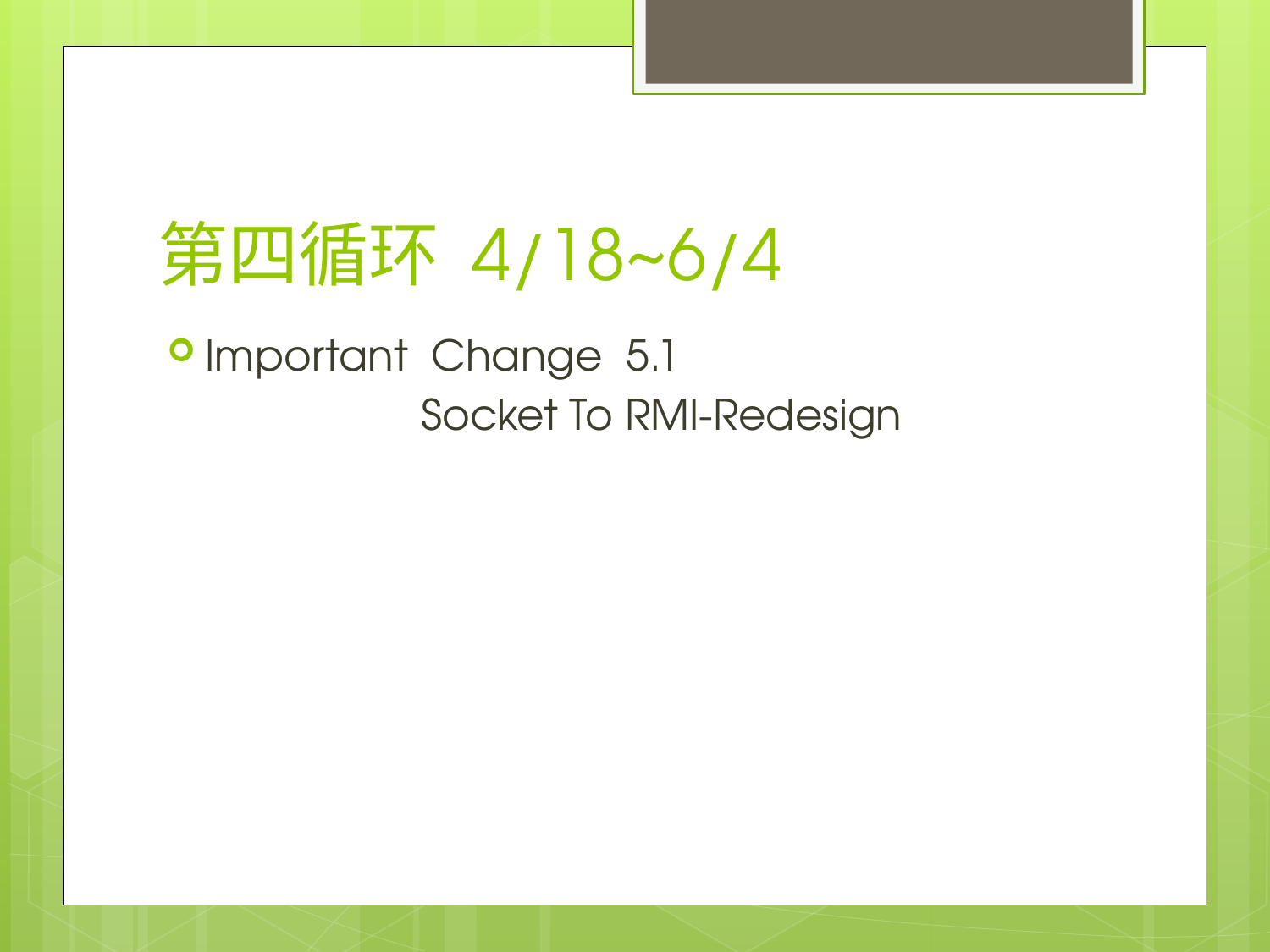

# 第四循环 4/18~6/4
Important  Change  5.1
		Socket To RMI-Redesign